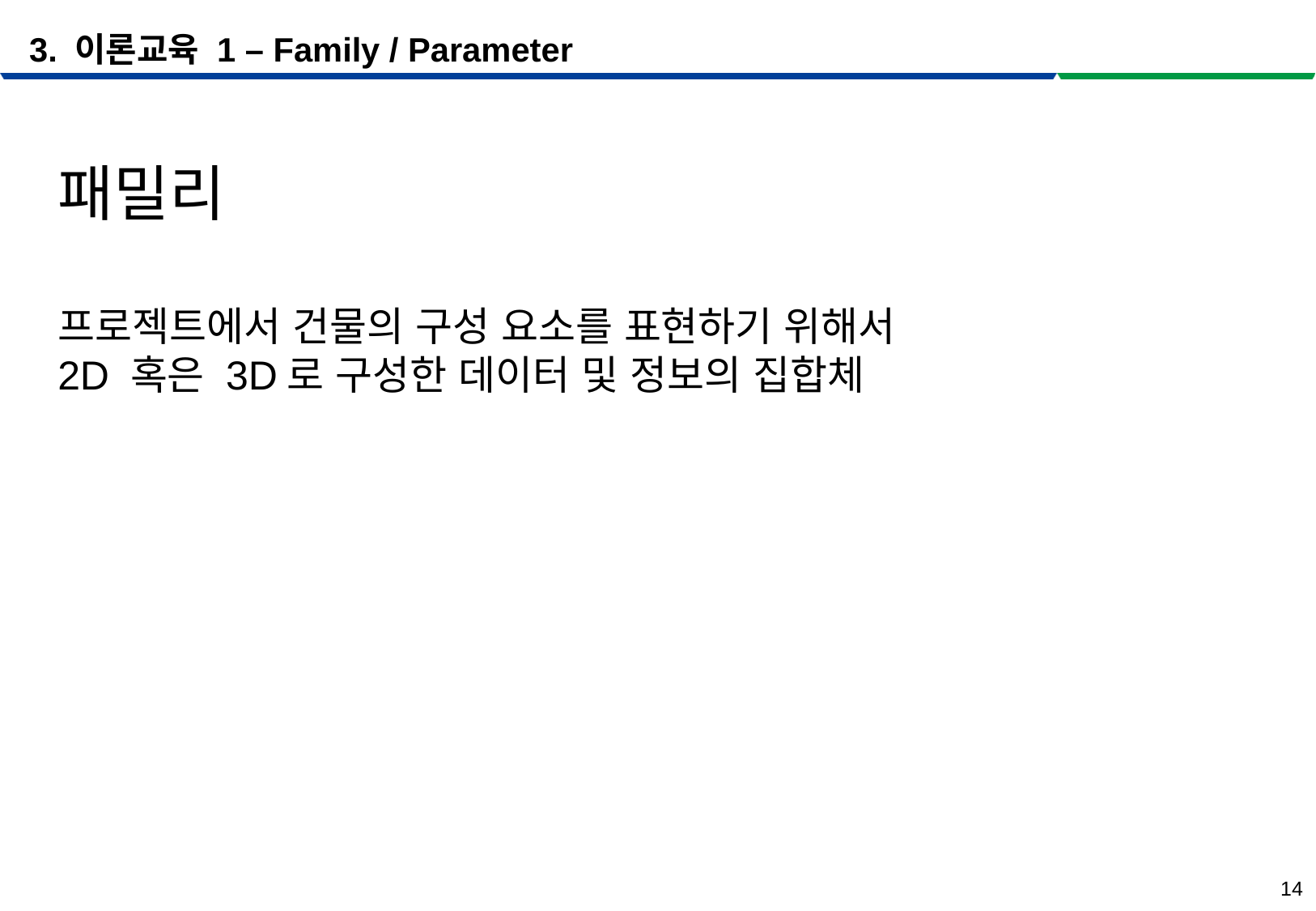

# 3. 이론교육 1 – Family / Parameter
패밀리

프로젝트에서 건물의 구성 요소를 표현하기 위해서
2D 혹은 3D로 구성한 데이터 및 정보의 집합체